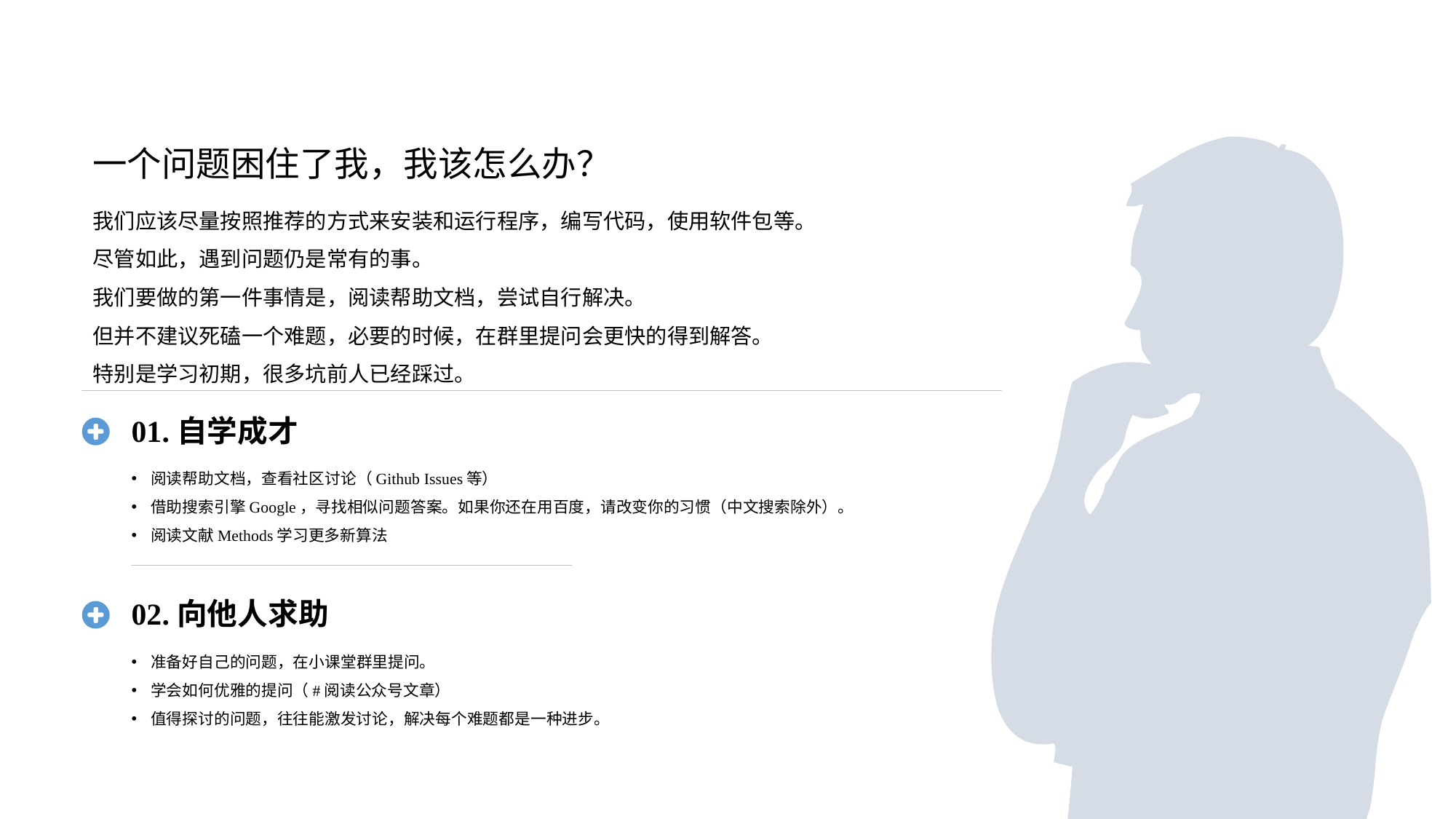

一个问题困住了我，我该怎么办？
我们应该尽量按照推荐的方式来安装和运行程序，编写代码，使用软件包等。
尽管如此，遇到问题仍是常有的事。
我们要做的第一件事情是，阅读帮助文档，尝试自行解决。
但并不建议死磕一个难题，必要的时候，在群里提问会更快的得到解答。
特别是学习初期，很多坑前人已经踩过。

01.自学成才

阅读帮助文档，查看社区讨论（Github Issues等）
借助搜索引擎Google，寻找相似问题答案。如果你还在用百度，请改变你的习惯（中文搜索除外）。
阅读文献Methods学习更多新算法
02.向他人求助

准备好自己的问题，在小课堂群里提问。
学会如何优雅的提问（#阅读公众号文章）
值得探讨的问题，往往能激发讨论，解决每个难题都是一种进步。